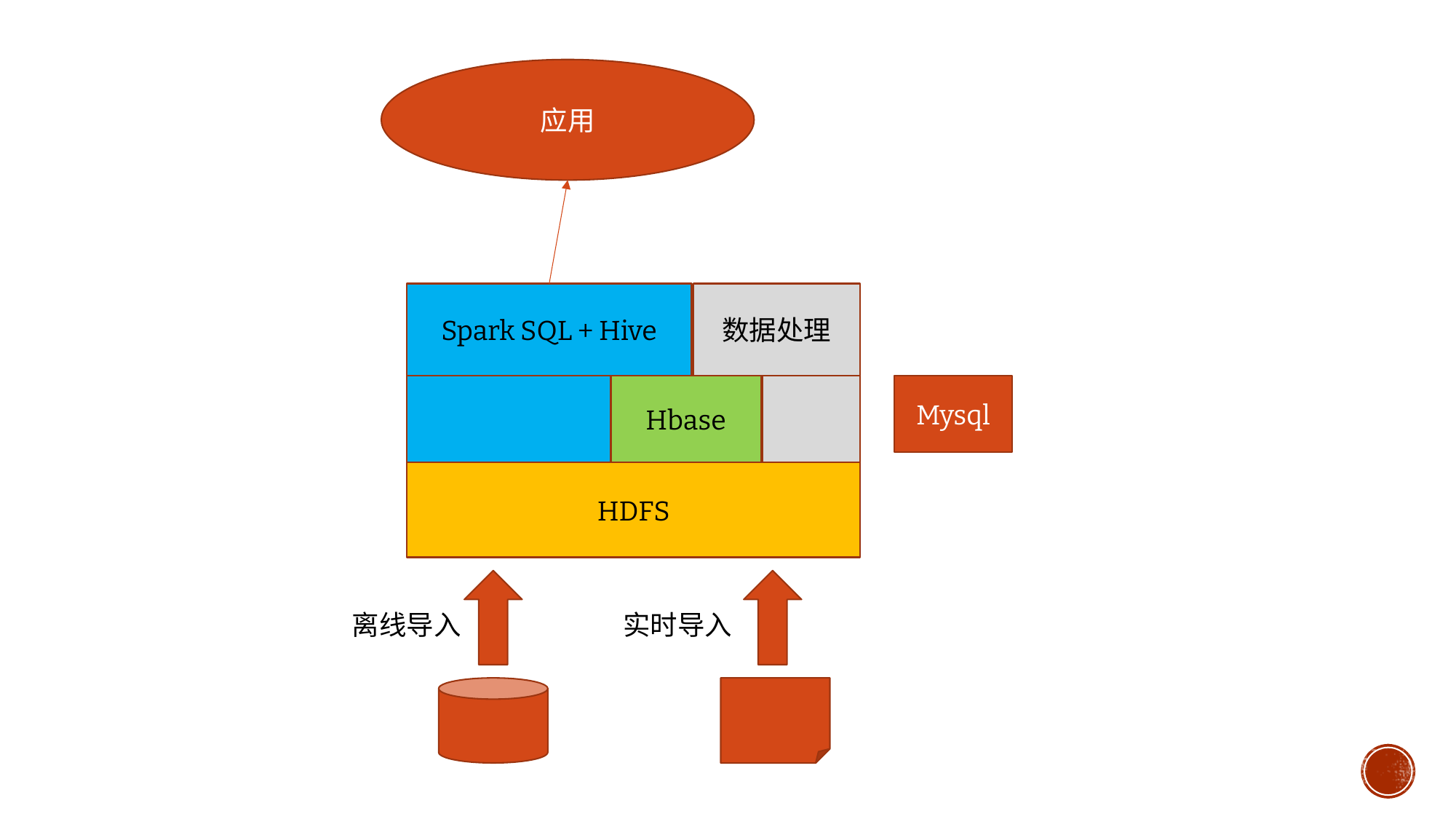

应用
Spark SQL + Hive
数据处理

Mysql

Hbase
HDFS

离线导入
实时导入